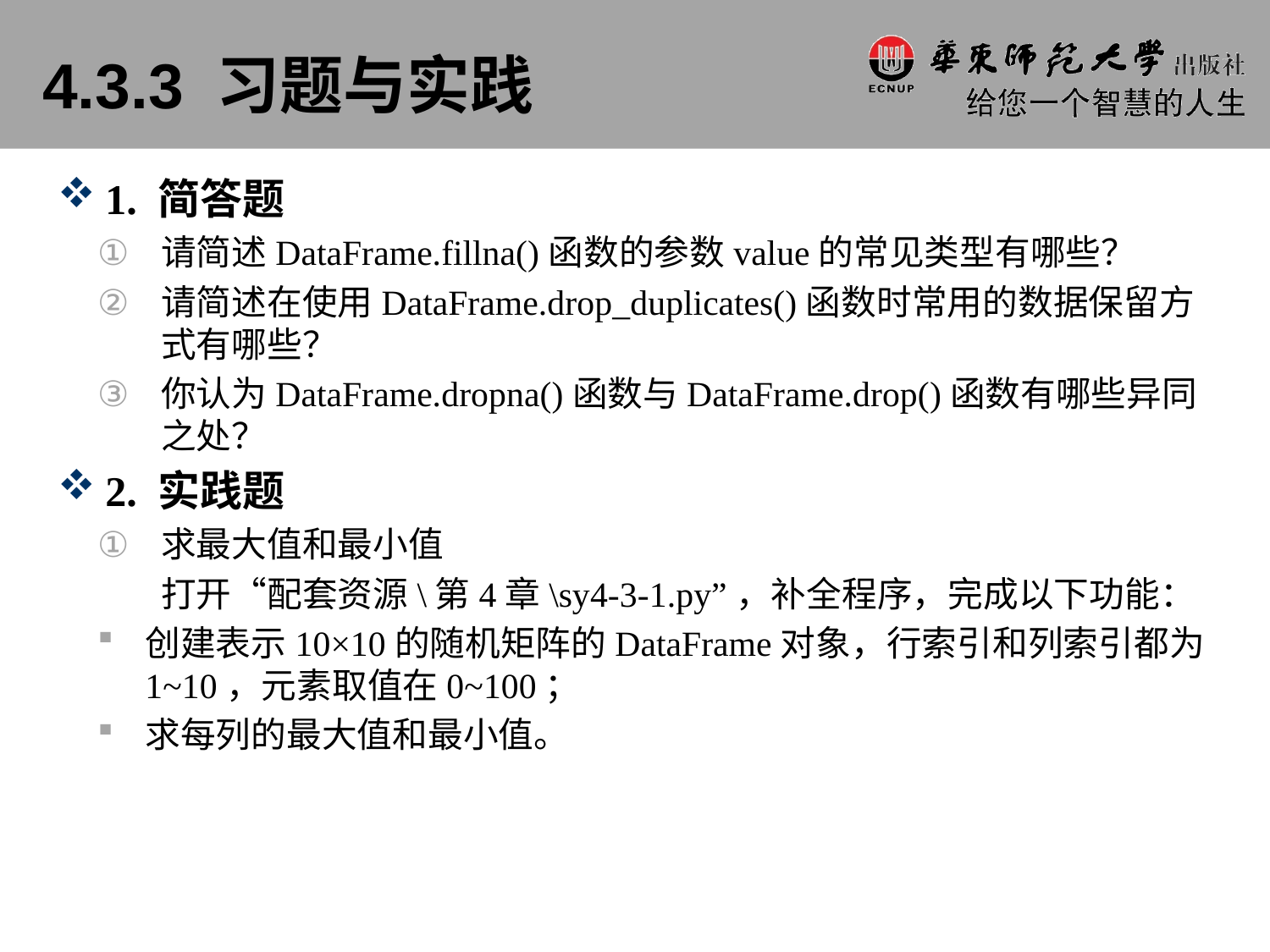

# 4.3.3 习题与实践
1. 简答题
请简述DataFrame.fillna()函数的参数value的常见类型有哪些？
请简述在使用DataFrame.drop_duplicates()函数时常用的数据保留方式有哪些？
你认为DataFrame.dropna()函数与DataFrame.drop()函数有哪些异同之处？
2. 实践题
求最大值和最小值
打开“配套资源\第4章\sy4-3-1.py”，补全程序，完成以下功能：
创建表示10×10的随机矩阵的DataFrame对象，行索引和列索引都为1~10，元素取值在0~100；
求每列的最大值和最小值。